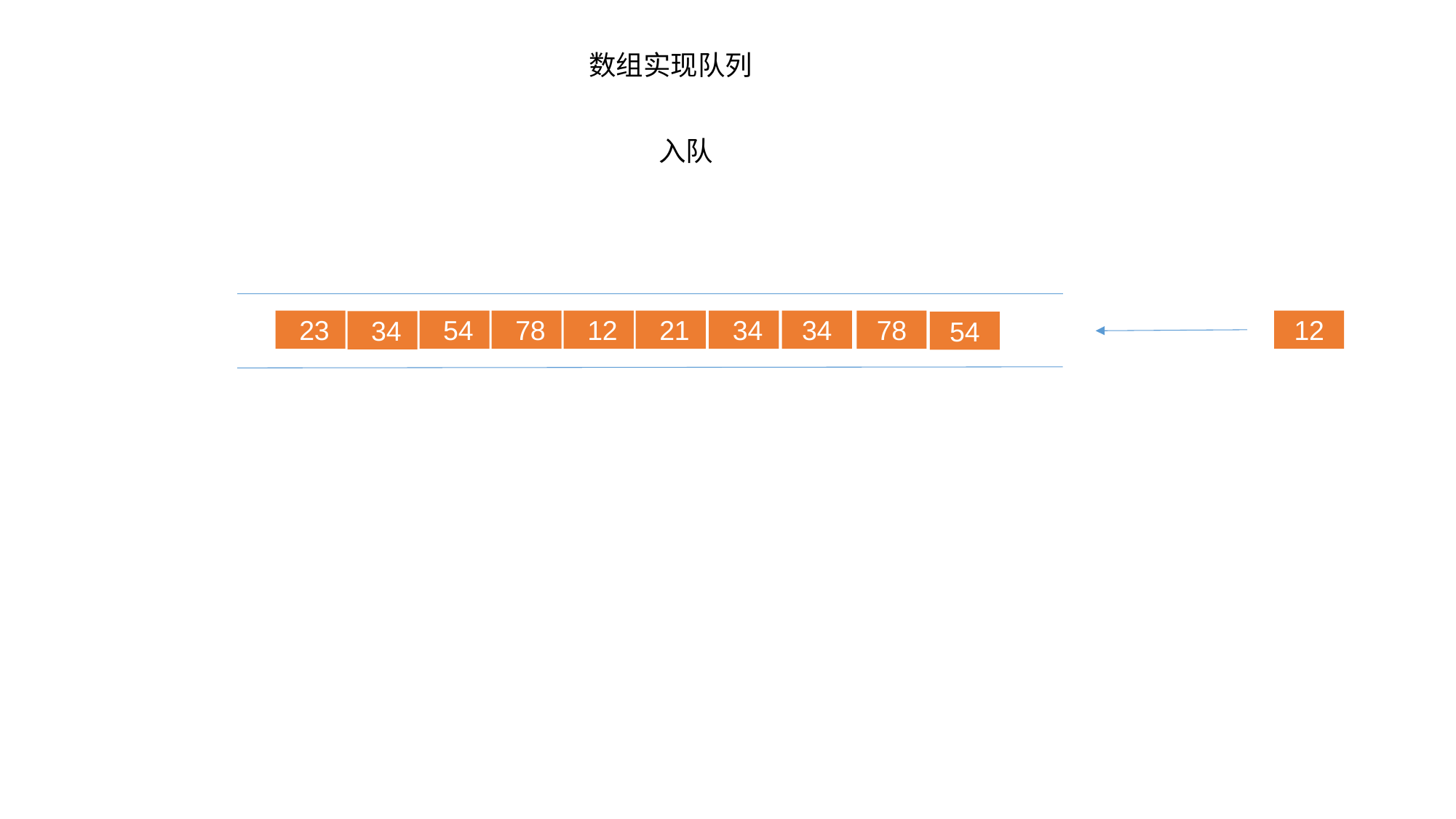

数组实现队列
入队
12
78
 21
 34
34
 12
 78
 23
 54
 34
54